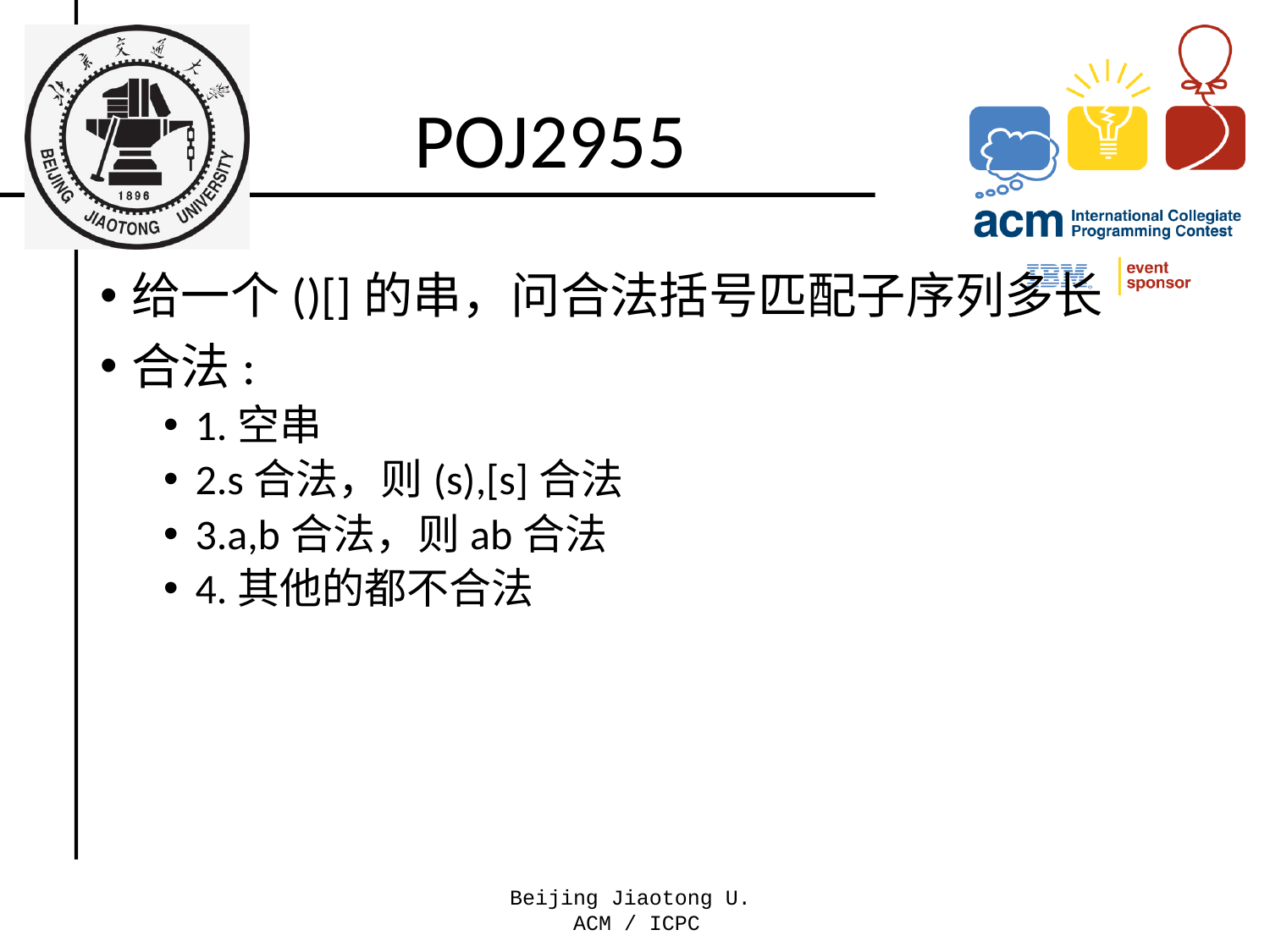

# POJ2955
给一个()[]的串，问合法括号匹配子序列多长
合法:
1.空串
2.s合法，则(s),[s]合法
3.a,b合法，则ab合法
4.其他的都不合法